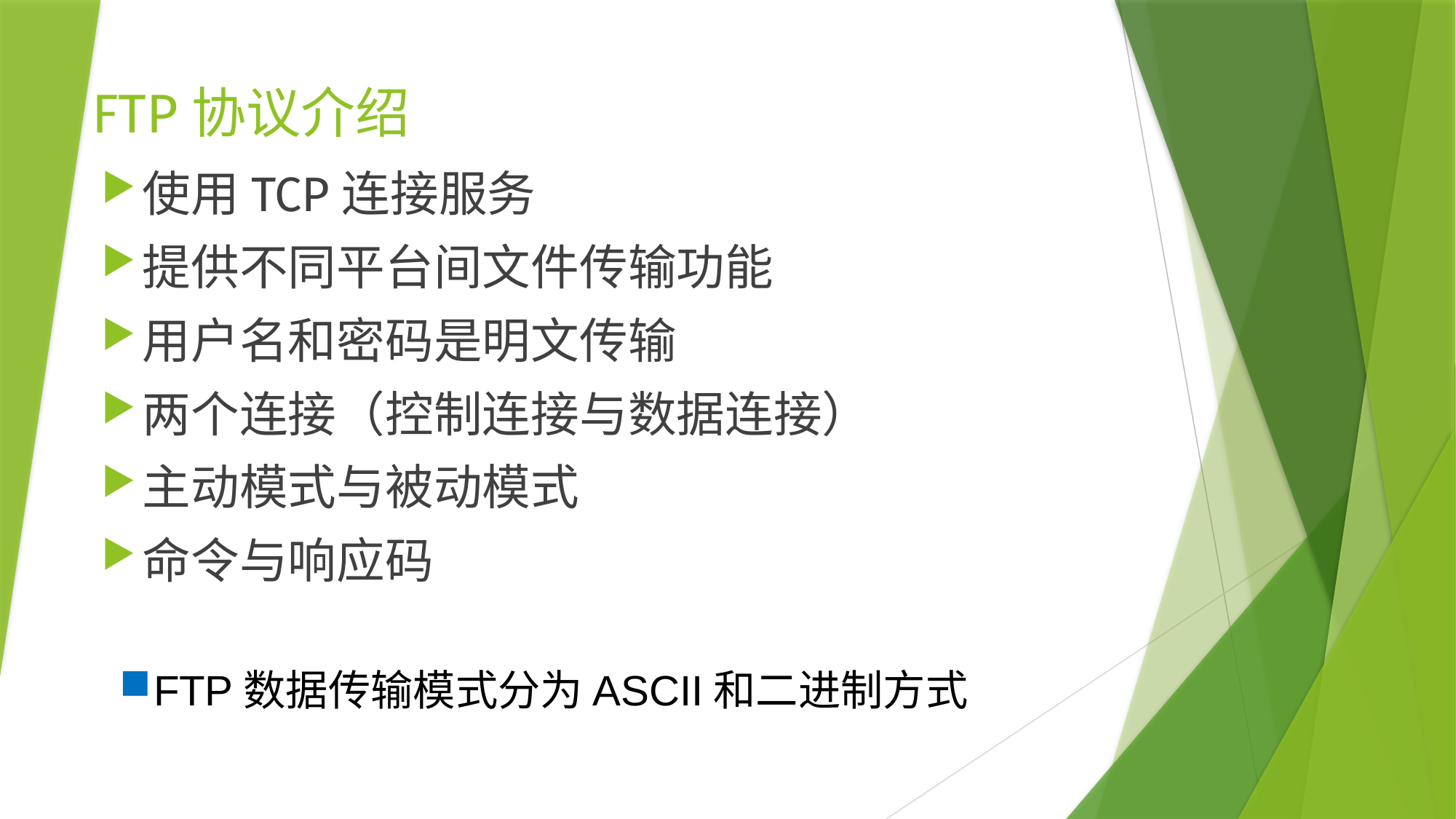

FTP协议介绍
使用TCP连接服务
提供不同平台间文件传输功能
用户名和密码是明文传输
两个连接（控制连接与数据连接）
主动模式与被动模式
命令与响应码
FTP数据传输模式分为ASCII和二进制方式